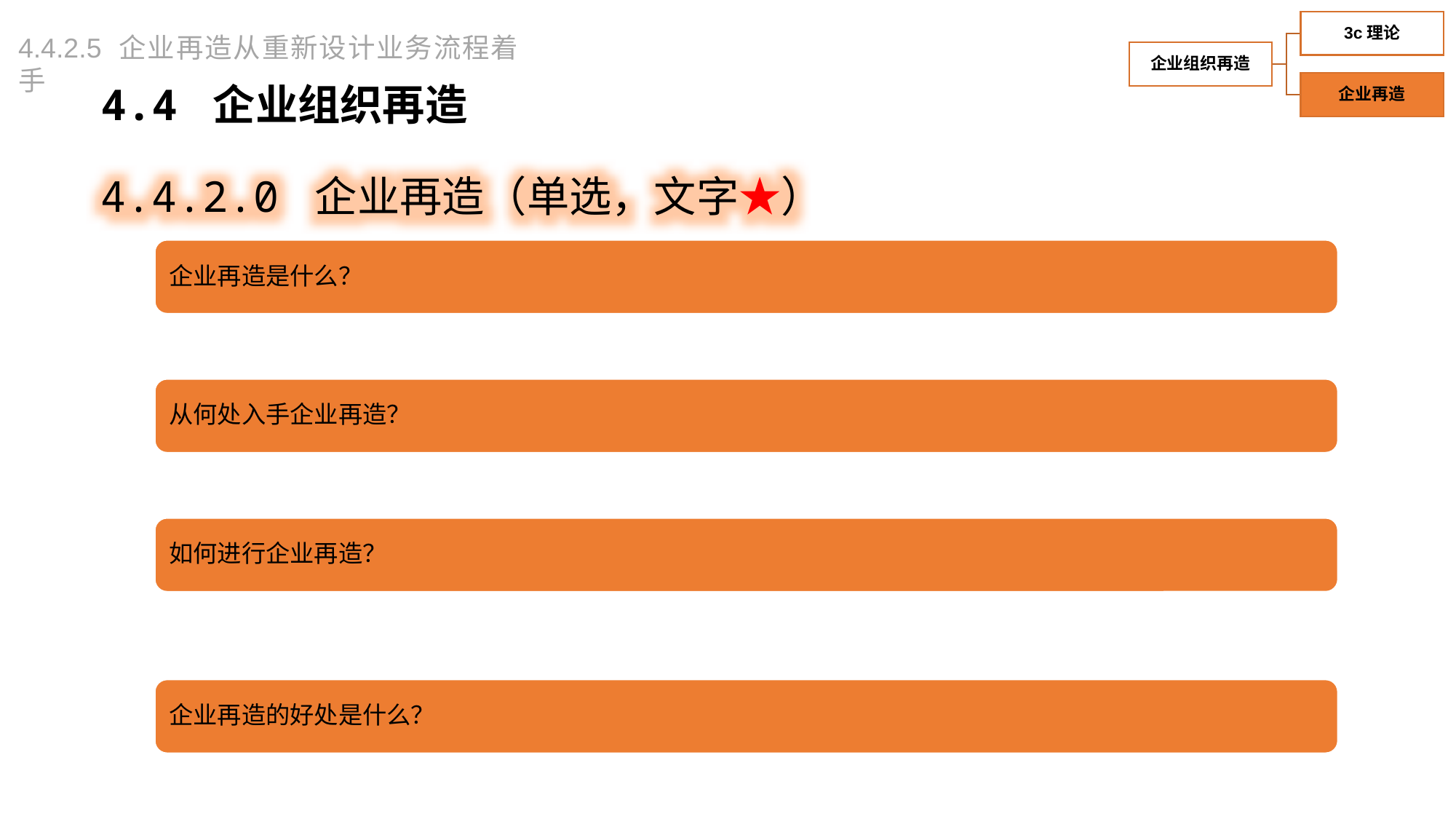

企业组织再造
3c理论
企业再造
4.4.2.5 企业再造从重新设计业务流程着手
4.4 企业组织再造
4.4.2.0 企业再造（单选，文字★）
企业再造是什么？

从何处入手企业再造？

如何进行企业再造？

企业再造的好处是什么？